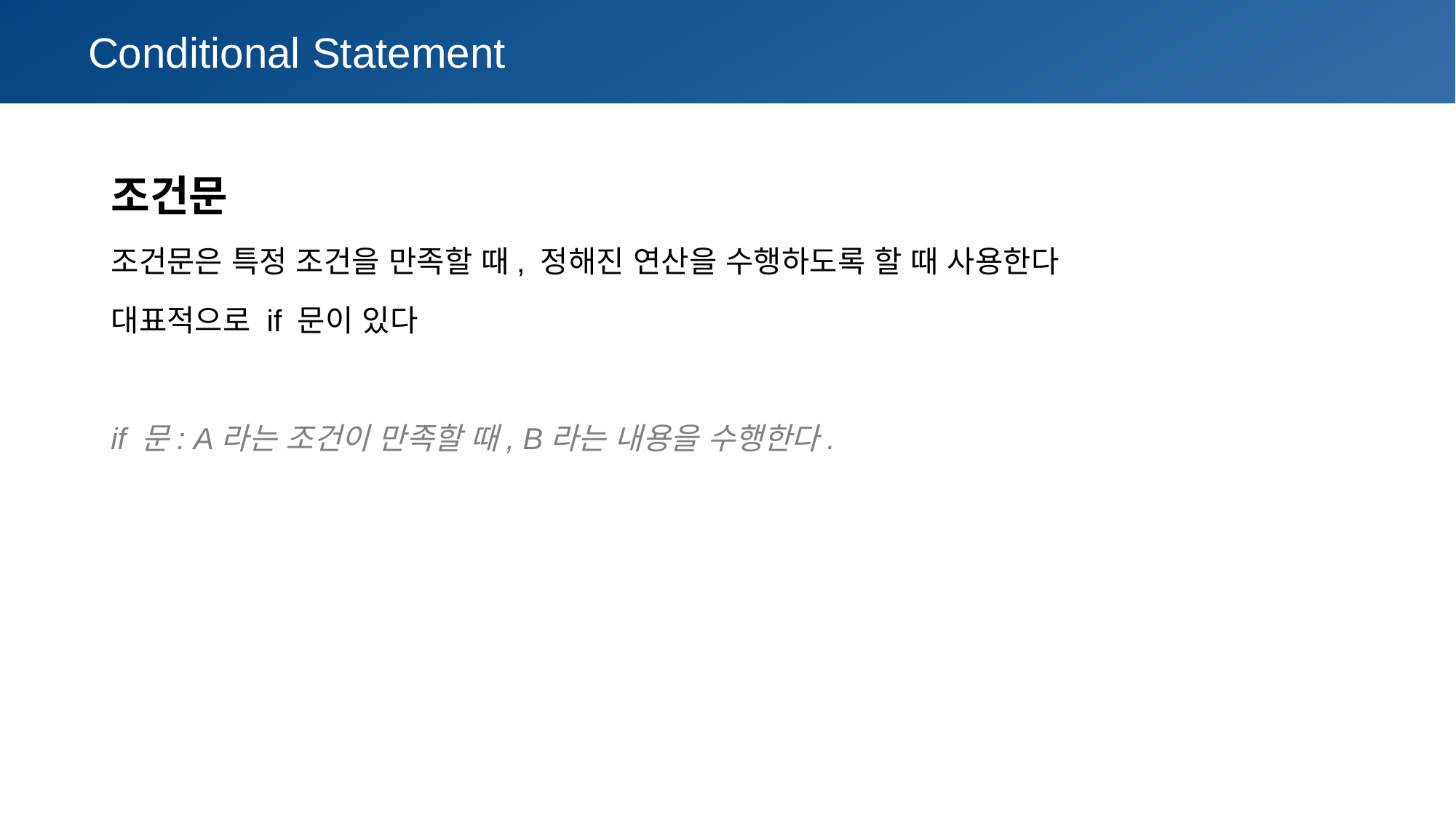

Conditional Statement
조건문
조건문은 특정 조건을 만족할 때, 정해진 연산을 수행하도록 할 때 사용한다
대표적으로 if 문이 있다

if 문: A라는 조건이 만족할 때, B라는 내용을 수행한다.